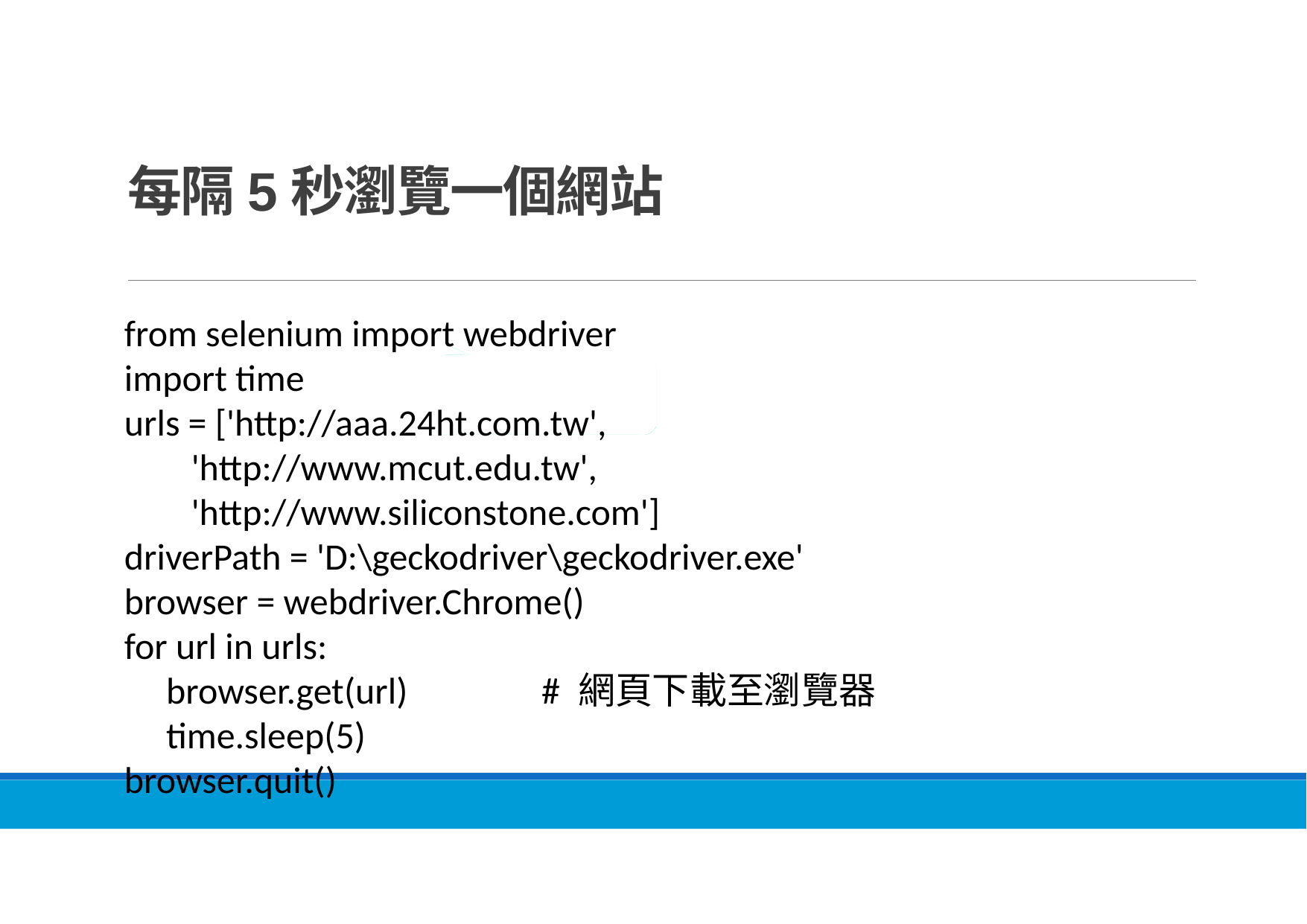

每隔5秒瀏覽一個網站
from selenium import webdriver
import time
urls = ['http://aaa.24ht.com.tw',
        'http://www.mcut.edu.tw',
        'http://www.siliconstone.com']
driverPath = 'D:\geckodriver\geckodriver.exe'
browser = webdriver.Chrome()
for url in urls:
     browser.get(url)                # 網頁下載至瀏覽器
     time.sleep(5)
browser.quit()